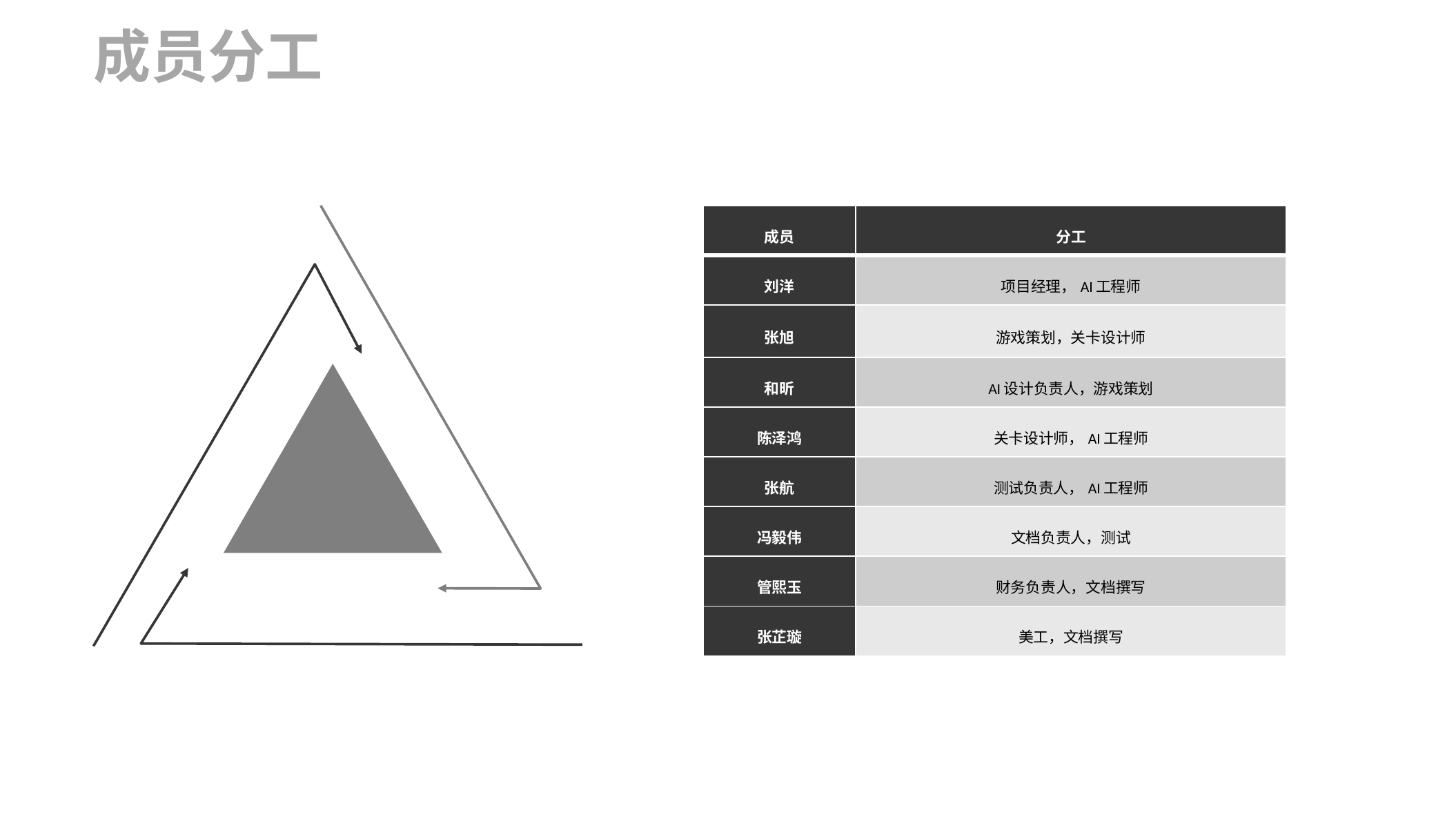

成员分工

| 成员 | 分工 |
| --- | --- |
| 刘洋 | 项目经理，AI工程师 |
| 张旭 | 游戏策划，关卡设计师 |
| 和昕 | AI设计负责人，游戏策划 |
| 陈泽鸿 | 关卡设计师，AI工程师 |
| 张航 | 测试负责人，AI工程师 |
| 冯毅伟 | 文档负责人，测试 |
| 管熙玉 | 财务负责人，文档撰写 |
| 张芷璇 | 美工，文档撰写 |